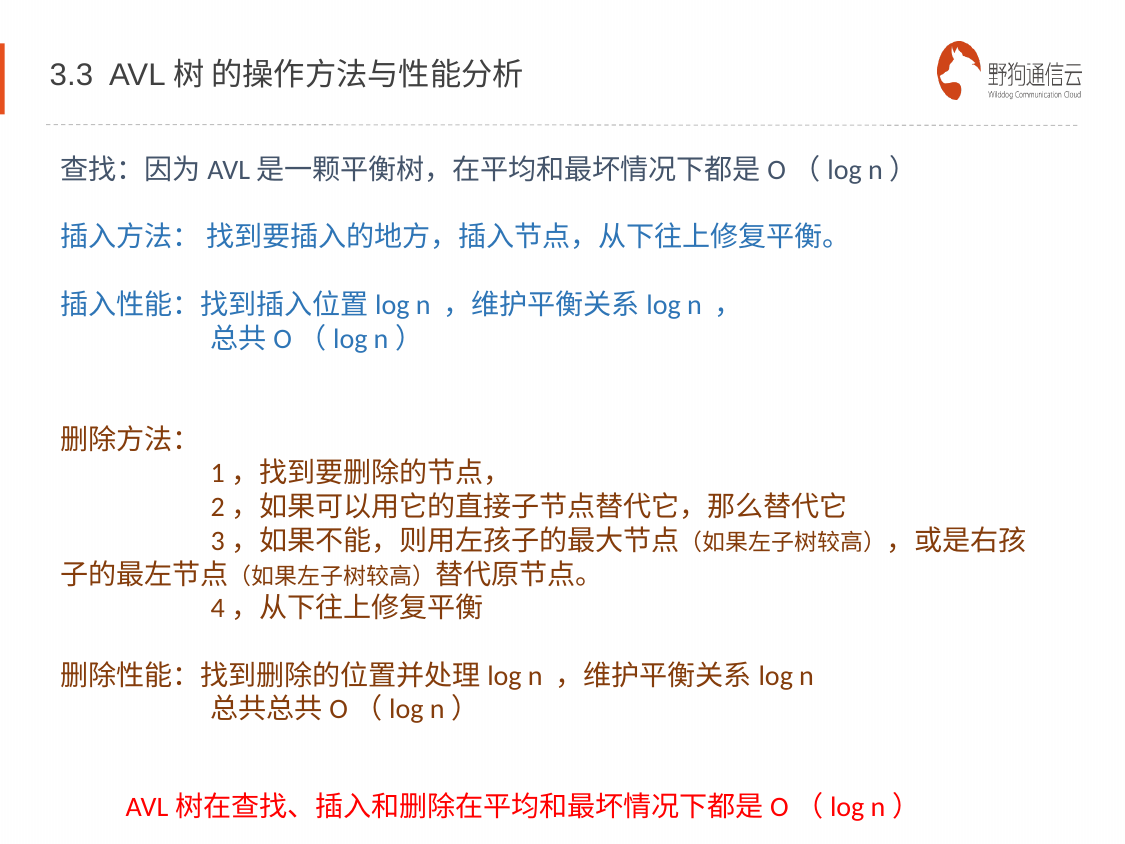

# 3.3  AVL树 的操作方法与性能分析
查找：因为AVL是一颗平衡树，在平均和最坏情况下都是O（log n）

插入方法： 找到要插入的地方，插入节点，从下往上修复平衡。

插入性能：找到插入位置log n ，维护平衡关系log n ，
	总共O（log n）

删除方法：
	1，找到要删除的节点，
	2，如果可以用它的直接子节点替代它，那么替代它
	3，如果不能，则用左孩子的最大节点（如果左子树较高），或是右孩子的最左节点（如果左子树较高）替代原节点。
	4，从下往上修复平衡

删除性能：找到删除的位置并处理log n ，维护平衡关系log n
	总共总共O（log n）
AVL树在查找、插入和删除在平均和最坏情况下都是O（log n）